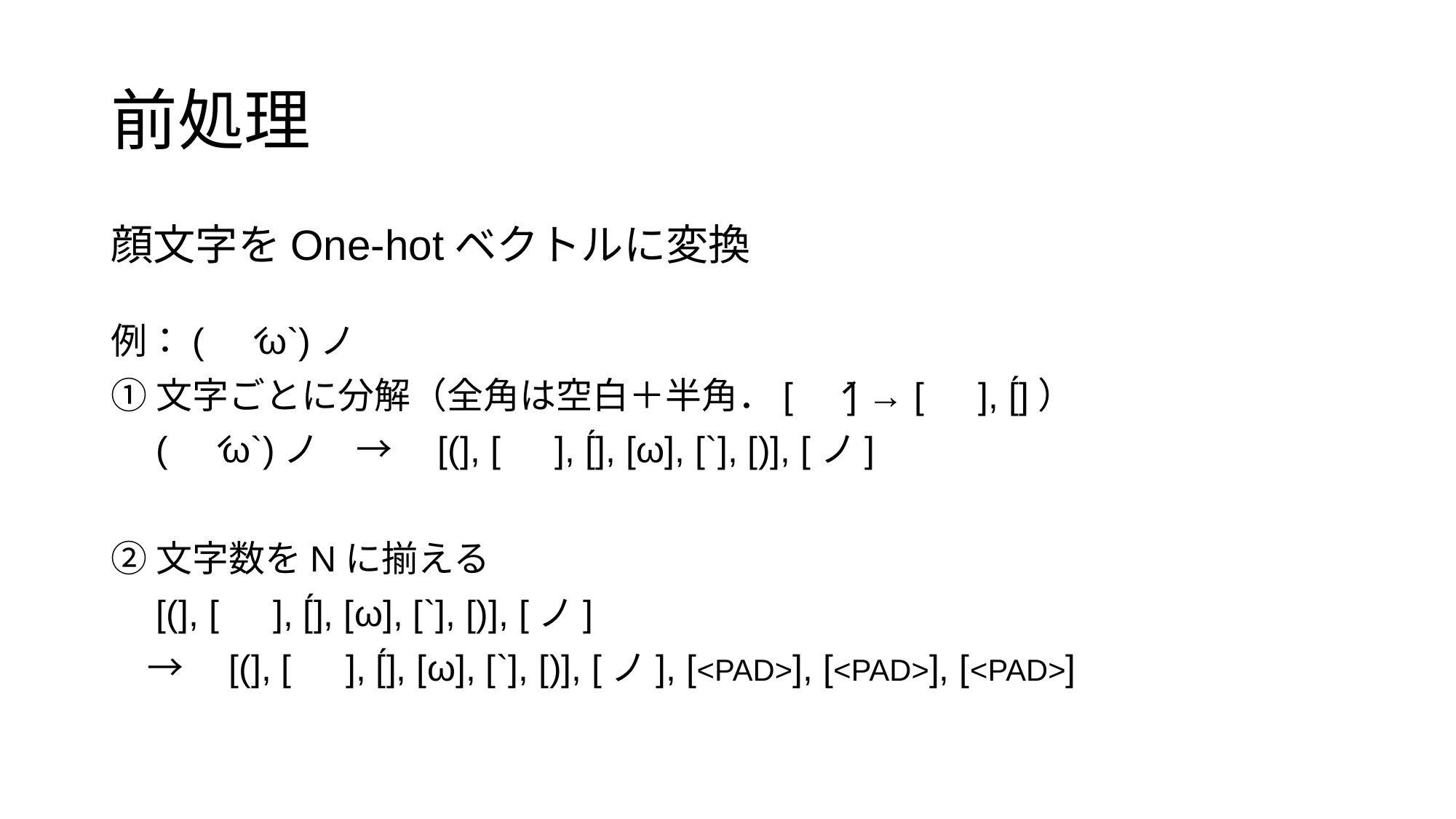

# 前処理
顔文字をOne-hotベクトルに変換

例：(　́ω`)ノ
①文字ごとに分解（全角は空白＋半角．[　́] → [　], [́]）
　(　́ω`)ノ　→　[(], [　], [́], [ω], [`], [)], [ノ]

②文字数をNに揃える
　[(], [　], [́], [ω], [`], [)], [ノ]
　→　[(], [　], [́], [ω], [`], [)], [ノ], [<PAD>], [<PAD>], [<PAD>]